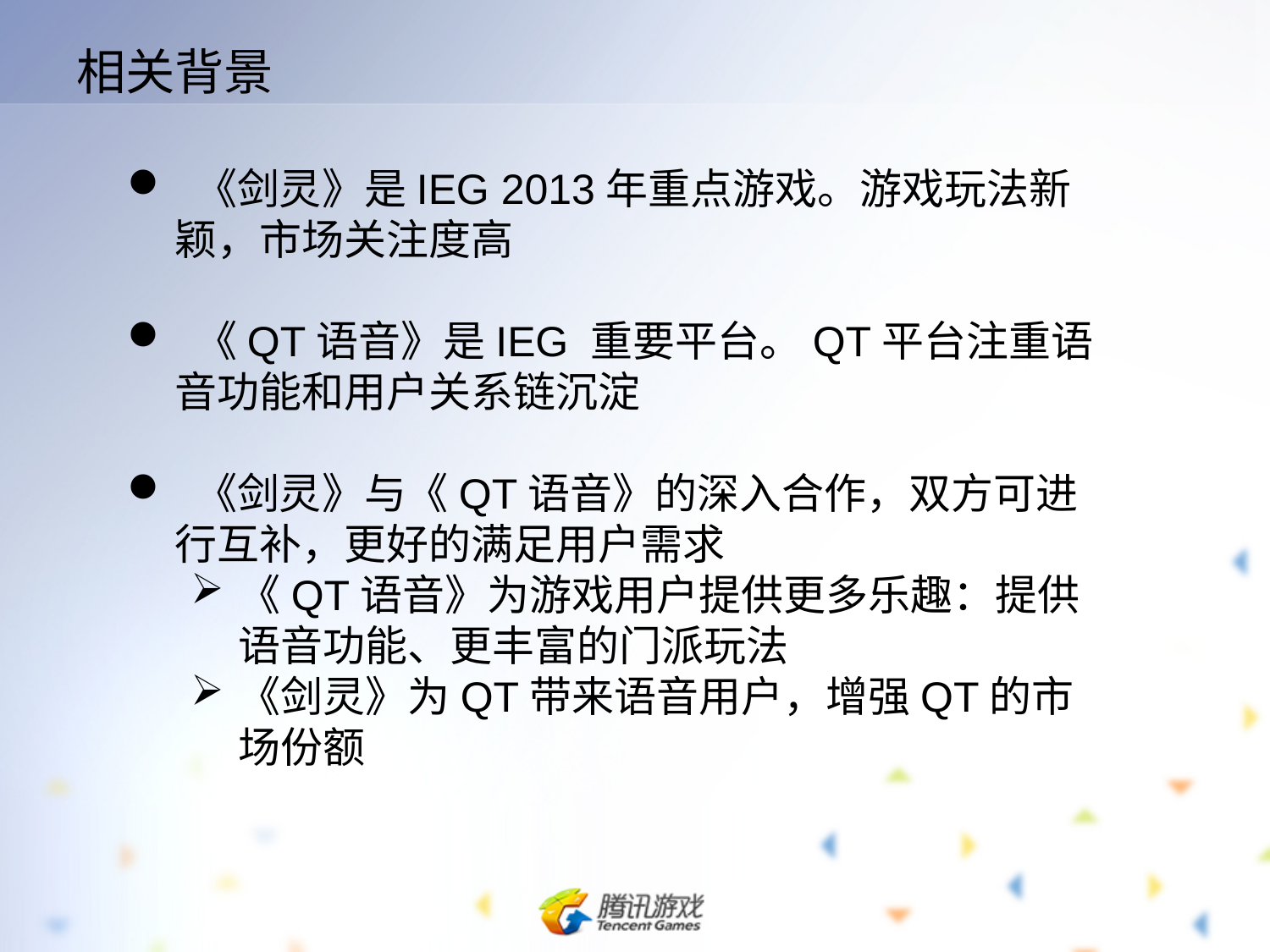

# 相关背景
 《剑灵》是IEG 2013年重点游戏。游戏玩法新颖，市场关注度高

 《QT语音》是IEG 重要平台。QT平台注重语音功能和用户关系链沉淀

 《剑灵》与《QT语音》的深入合作，双方可进行互补，更好的满足用户需求
《QT语音》为游戏用户提供更多乐趣：提供语音功能、更丰富的门派玩法
《剑灵》为QT带来语音用户，增强QT的市场份额